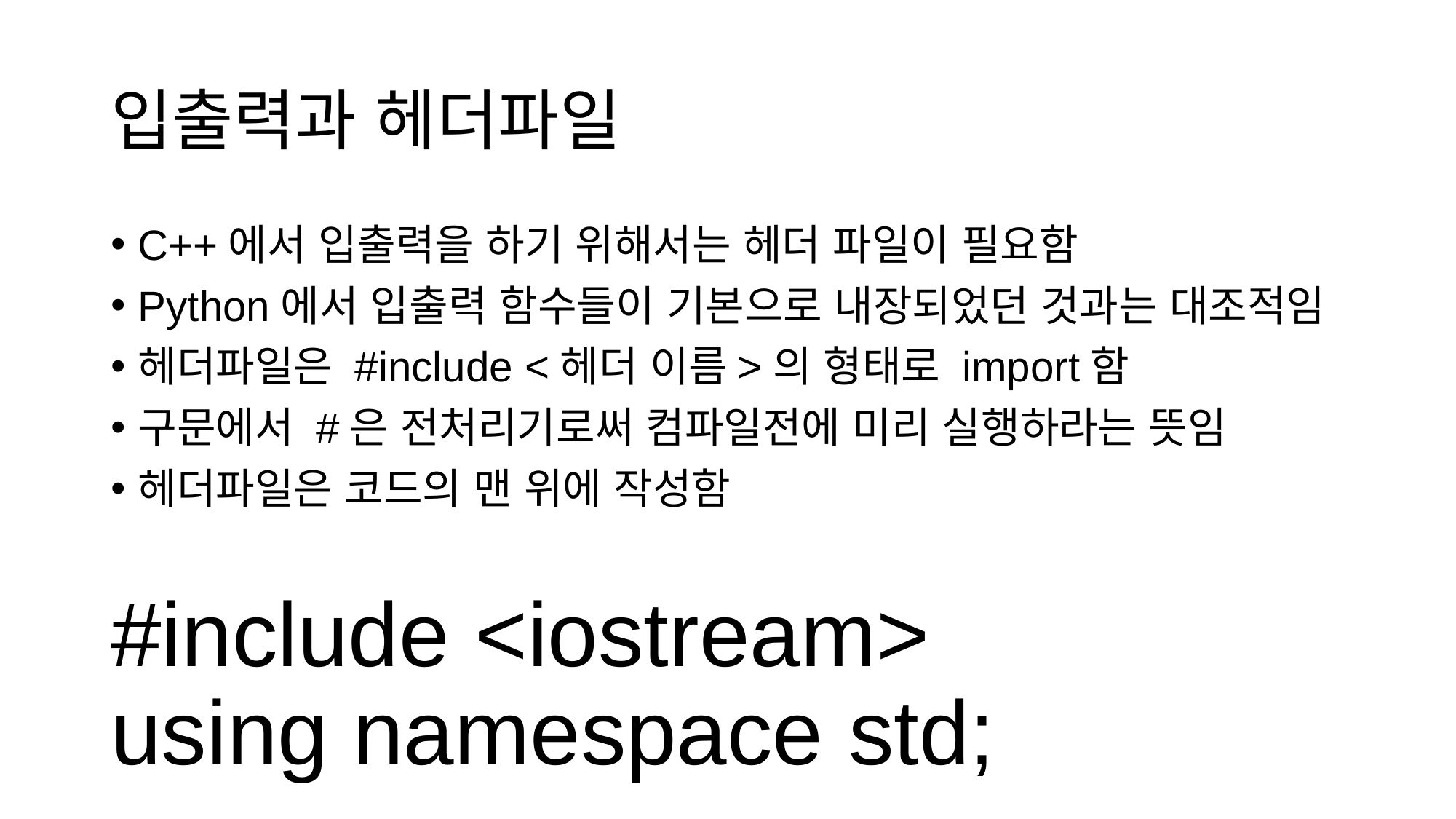

# 입출력과 헤더파일
C++에서 입출력을 하기 위해서는 헤더 파일이 필요함
Python에서 입출력 함수들이 기본으로 내장되었던 것과는 대조적임
헤더파일은 #include <헤더 이름>의 형태로 import함
구문에서 #은 전처리기로써 컴파일전에 미리 실행하라는 뜻임
헤더파일은 코드의 맨 위에 작성함

#include <iostream>
using namespace std;